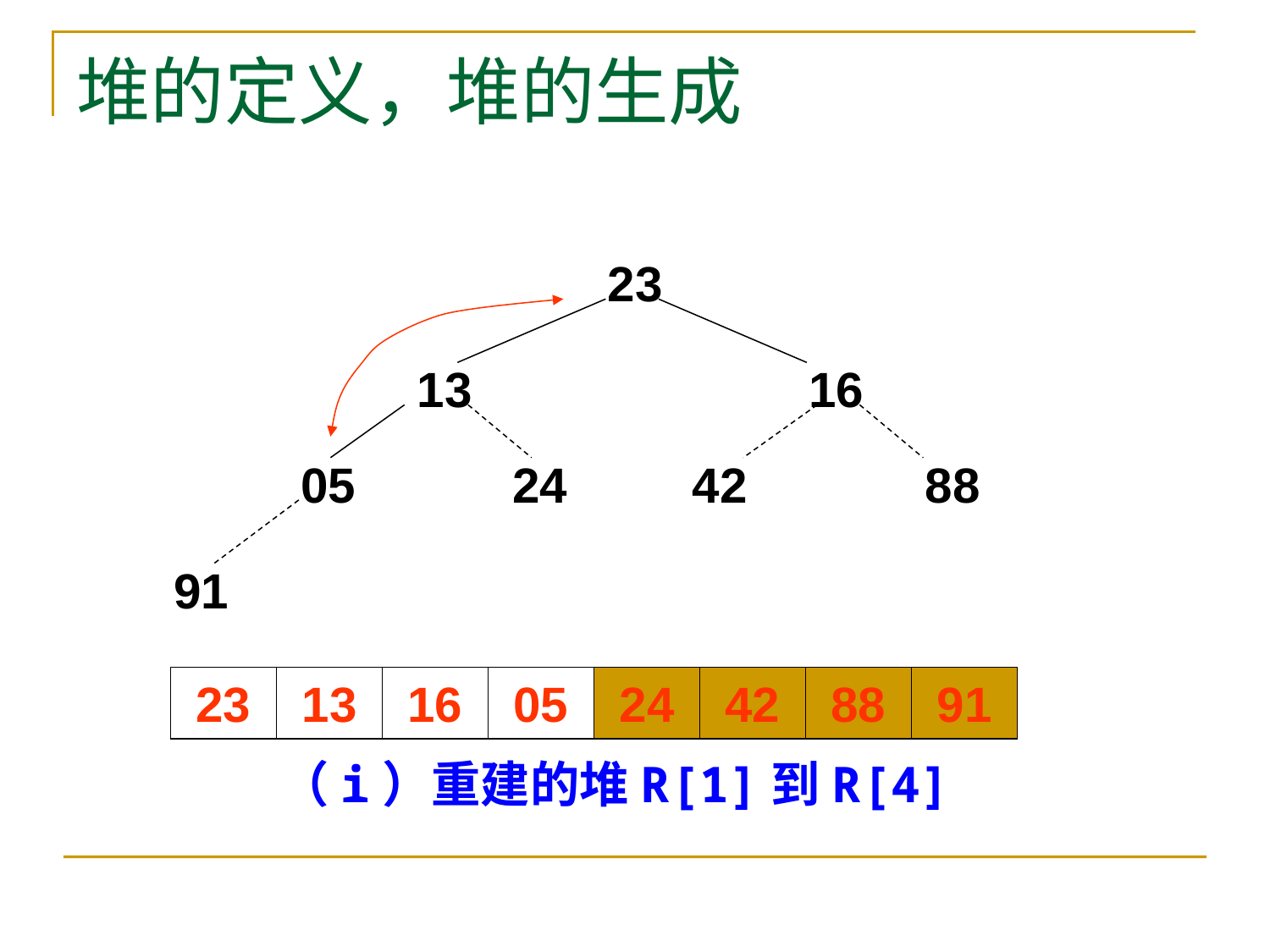

# 堆的定义，堆的生成
23

13
16

05
24
42
88

91
23
13
16
05
24
42
88
91
（i）重建的堆R[1]到R[4]